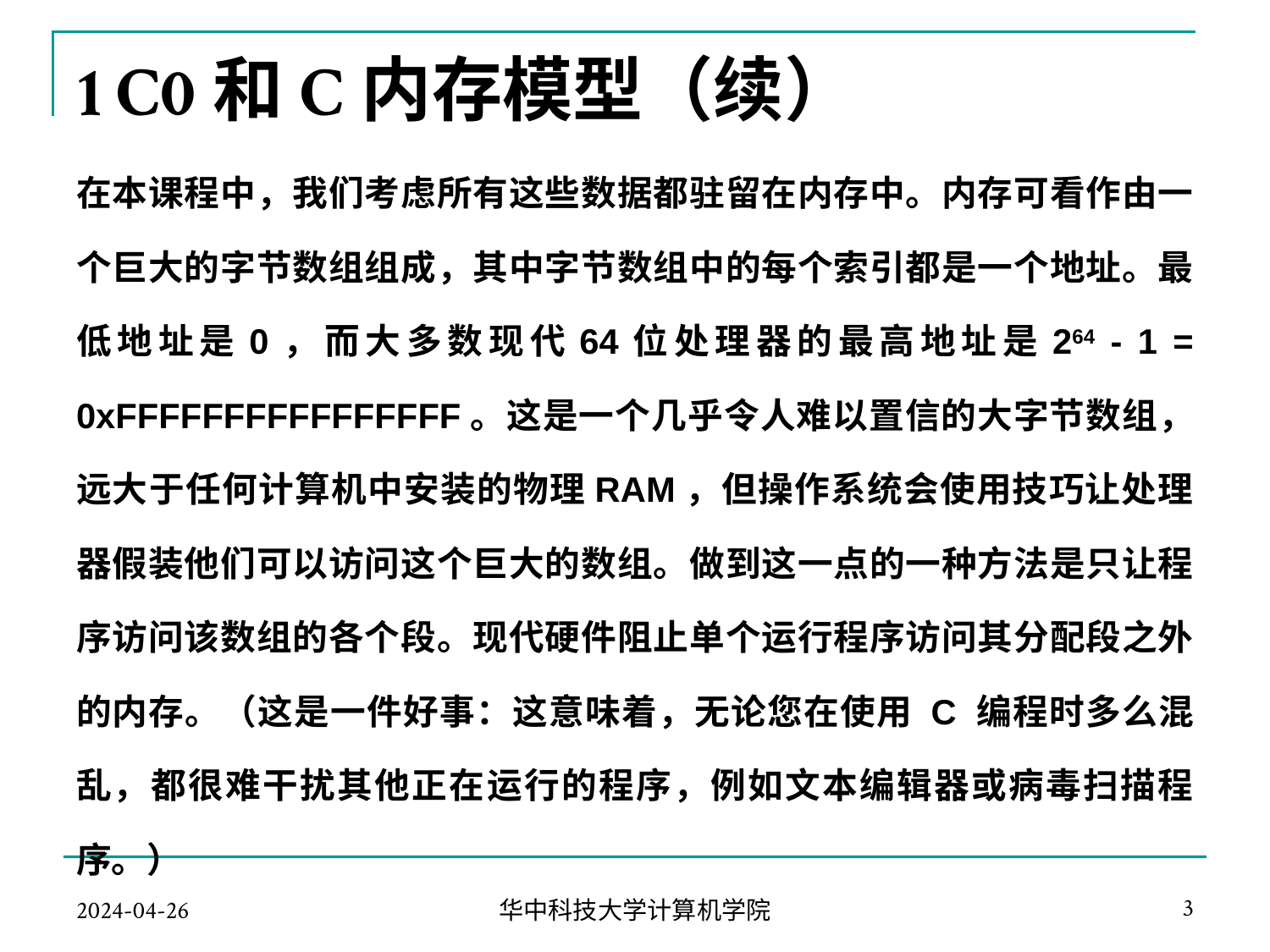

# 1 C0和C内存模型（续）
在本课程中，我们考虑所有这些数据都驻留在内存中。内存可看作由一个巨大的字节数组组成，其中字节数组中的每个索引都是一个地址。最低地址是0，而大多数现代64位处理器的最高地址是264 - 1 = 0xFFFFFFFFFFFFFFFF。这是一个几乎令人难以置信的大字节数组，远大于任何计算机中安装的物理RAM，但操作系统会使用技巧让处理器假装他们可以访问这个巨大的数组。做到这一点的一种方法是只让程序访问该数组的各个段。现代硬件阻止单个运行程序访问其分配段之外的内存。（这是一件好事：这意味着，无论您在使用 C 编程时多么混乱，都很难干扰其他正在运行的程序，例如文本编辑器或病毒扫描程序。）
2024-04-26
3
华中科技大学计算机学院